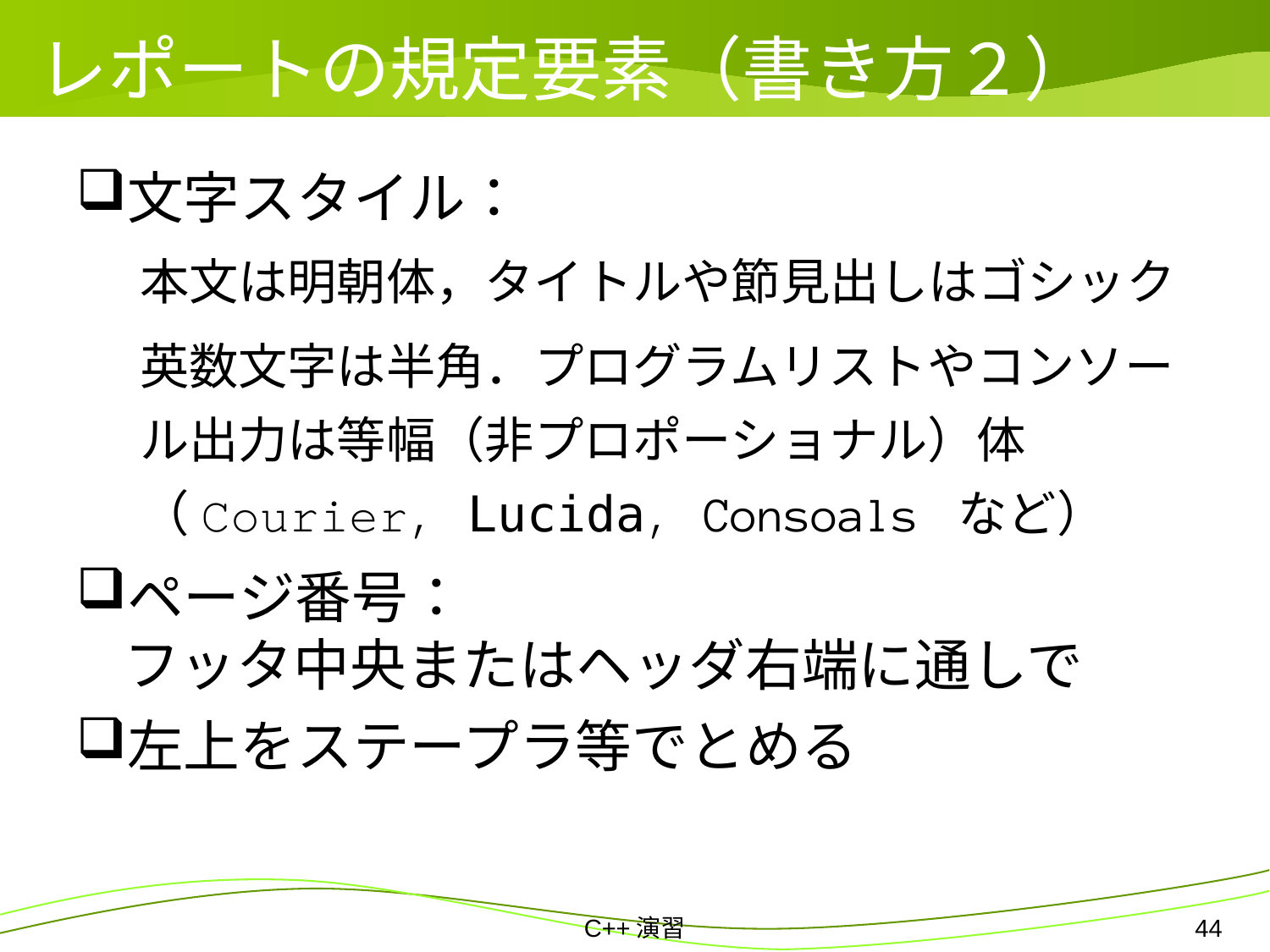

# レポートの規定要素（書き方２）
文字スタイル：
本文は明朝体，タイトルや節見出しはゴシック
英数文字は半角．プログラムリストやコンソール出力は等幅（非プロポーショナル）体（Courier, Lucida, Consoals など）
ページ番号：
フッタ中央またはヘッダ右端に通しで
左上をステープラ等でとめる
C++演習
44